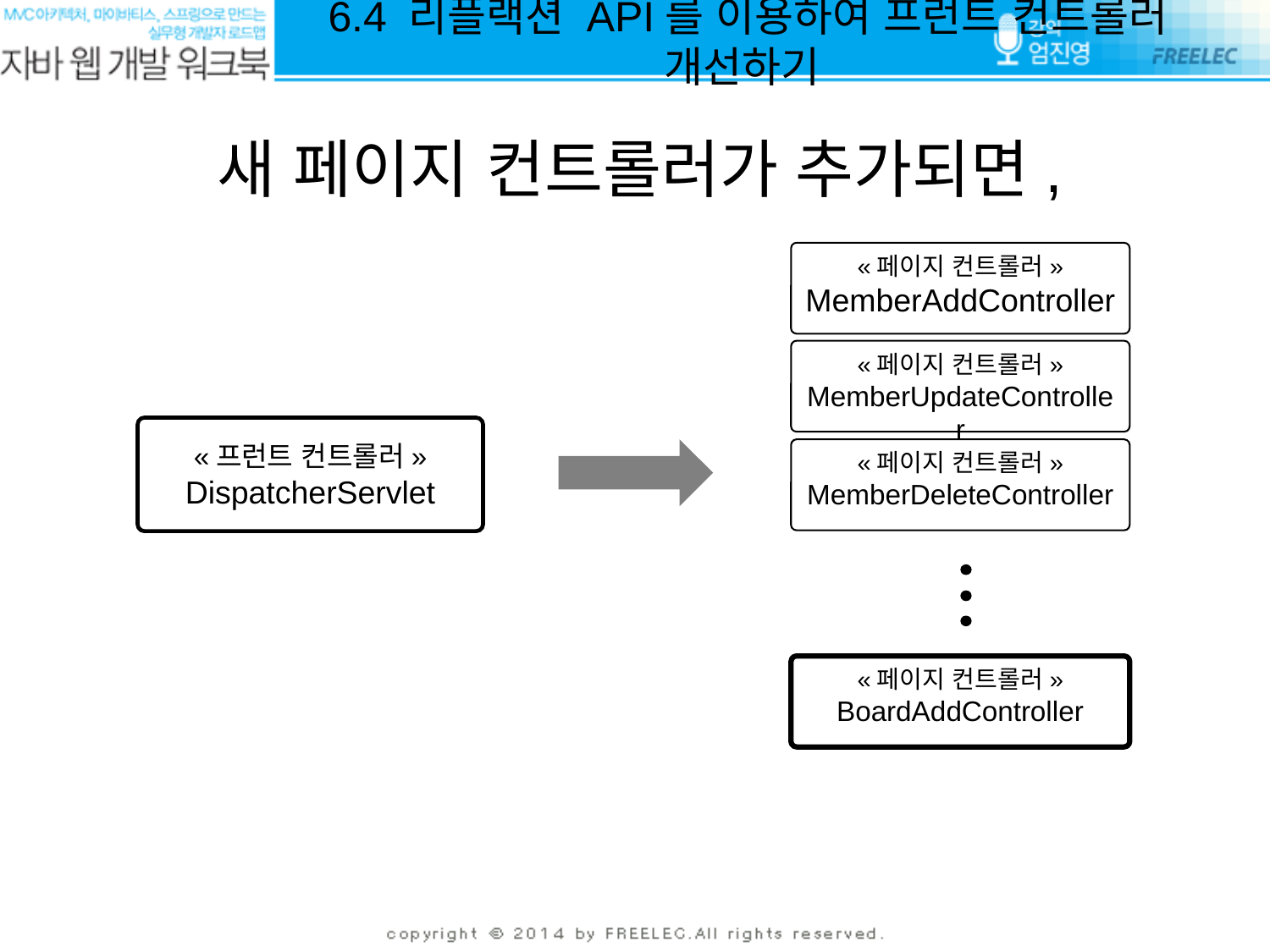

6.4 리플랙션 API를 이용하여 프런트 컨트롤러 개선하기
새 페이지 컨트롤러가 추가되면,
«페이지 컨트롤러»
MemberAddController
«페이지 컨트롤러»
MemberUpdateController
«프런트 컨트롤러»
DispatcherServlet

«페이지 컨트롤러»
MemberDeleteController

«페이지 컨트롤러»
BoardAddController